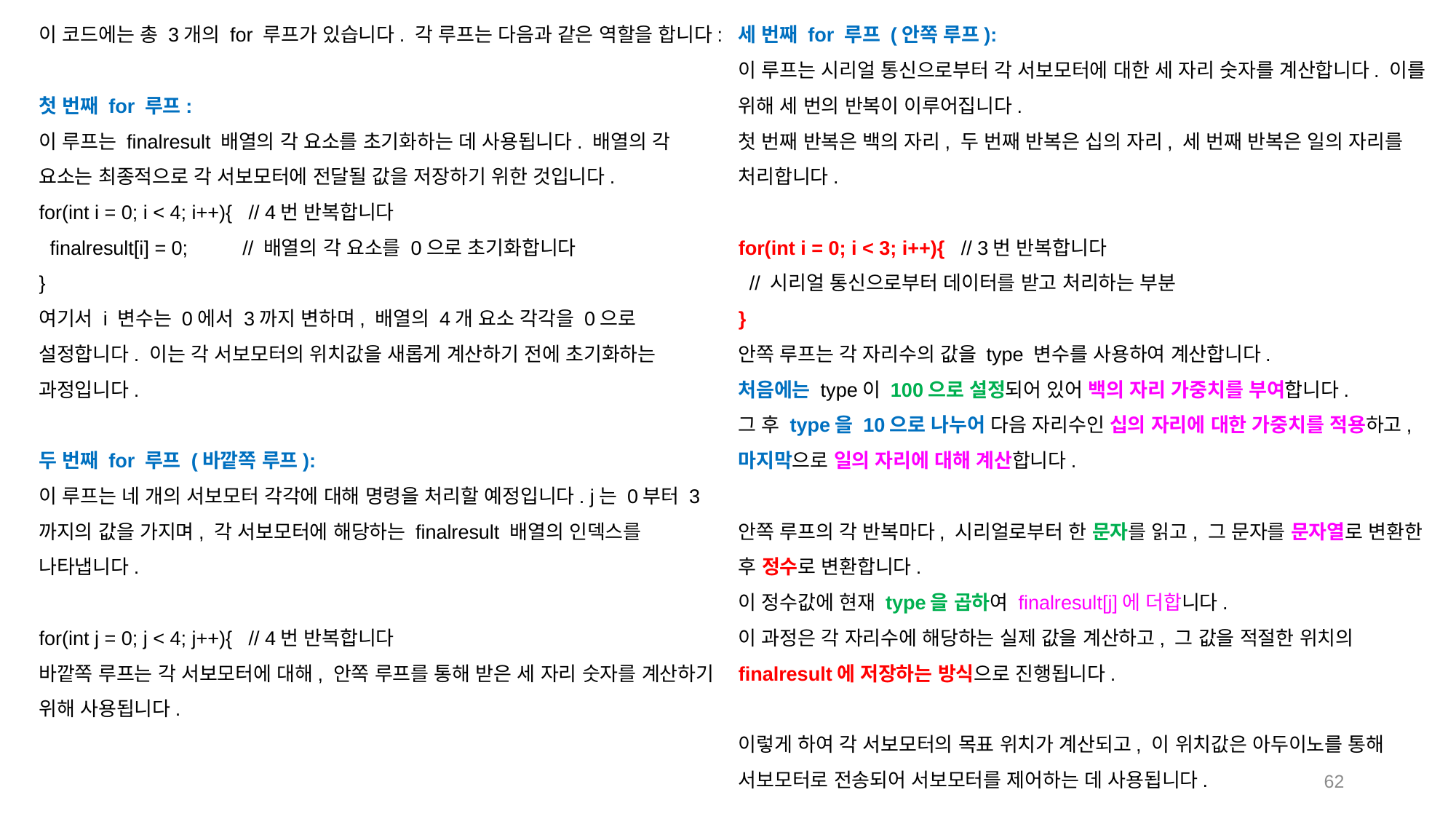

이 코드에는 총 3개의 for 루프가 있습니다. 각 루프는 다음과 같은 역할을 합니다:

첫 번째 for 루프:
이 루프는 finalresult 배열의 각 요소를 초기화하는 데 사용됩니다. 배열의 각 요소는 최종적으로 각 서보모터에 전달될 값을 저장하기 위한 것입니다.
for(int i = 0; i < 4; i++){   // 4번 반복합니다
  finalresult[i] = 0;          // 배열의 각 요소를 0으로 초기화합니다
}
여기서 i 변수는 0에서 3까지 변하며, 배열의 4개 요소 각각을 0으로 설정합니다. 이는 각 서보모터의 위치값을 새롭게 계산하기 전에 초기화하는 과정입니다.

두 번째 for 루프 (바깥쪽 루프):
이 루프는 네 개의 서보모터 각각에 대해 명령을 처리할 예정입니다. j는 0부터 3까지의 값을 가지며, 각 서보모터에 해당하는 finalresult 배열의 인덱스를 나타냅니다.

for(int j = 0; j < 4; j++){   // 4번 반복합니다
바깥쪽 루프는 각 서보모터에 대해, 안쪽 루프를 통해 받은 세 자리 숫자를 계산하기 위해 사용됩니다.
세 번째 for 루프 (안쪽 루프):
이 루프는 시리얼 통신으로부터 각 서보모터에 대한 세 자리 숫자를 계산합니다. 이를 위해 세 번의 반복이 이루어집니다.
첫 번째 반복은 백의 자리, 두 번째 반복은 십의 자리, 세 번째 반복은 일의 자리를 처리합니다.

for(int i = 0; i < 3; i++){   // 3번 반복합니다
  // 시리얼 통신으로부터 데이터를 받고 처리하는 부분
}
안쪽 루프는 각 자리수의 값을 type 변수를 사용하여 계산합니다.
처음에는 type이 100으로 설정되어 있어 백의 자리 가중치를 부여합니다.
그 후 type을 10으로 나누어 다음 자리수인 십의 자리에 대한 가중치를 적용하고, 마지막으로 일의 자리에 대해 계산합니다.

안쪽 루프의 각 반복마다, 시리얼로부터 한 문자를 읽고, 그 문자를 문자열로 변환한 후 정수로 변환합니다.
이 정수값에 현재 type을 곱하여 finalresult[j]에 더합니다.
이 과정은 각 자리수에 해당하는 실제 값을 계산하고, 그 값을 적절한 위치의 finalresult에 저장하는 방식으로 진행됩니다.

이렇게 하여 각 서보모터의 목표 위치가 계산되고, 이 위치값은 아두이노를 통해 서보모터로 전송되어 서보모터를 제어하는 데 사용됩니다.
62